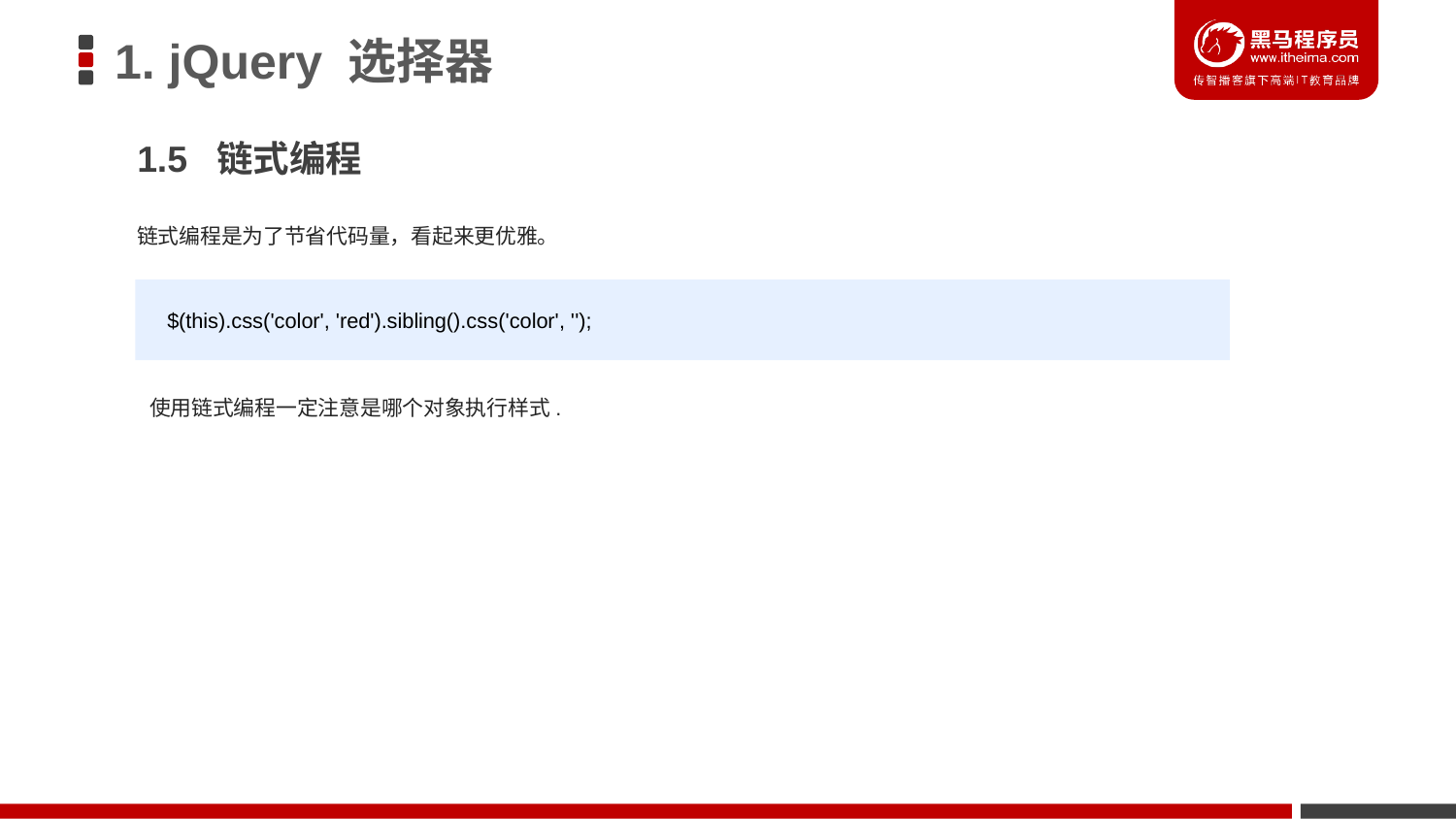

# 1. jQuery 选择器
1.5  链式编程
链式编程是为了节省代码量，看起来更优雅。

$(this).css('color', 'red').sibling().css('color', '');
使用链式编程一定注意是哪个对象执行样式.